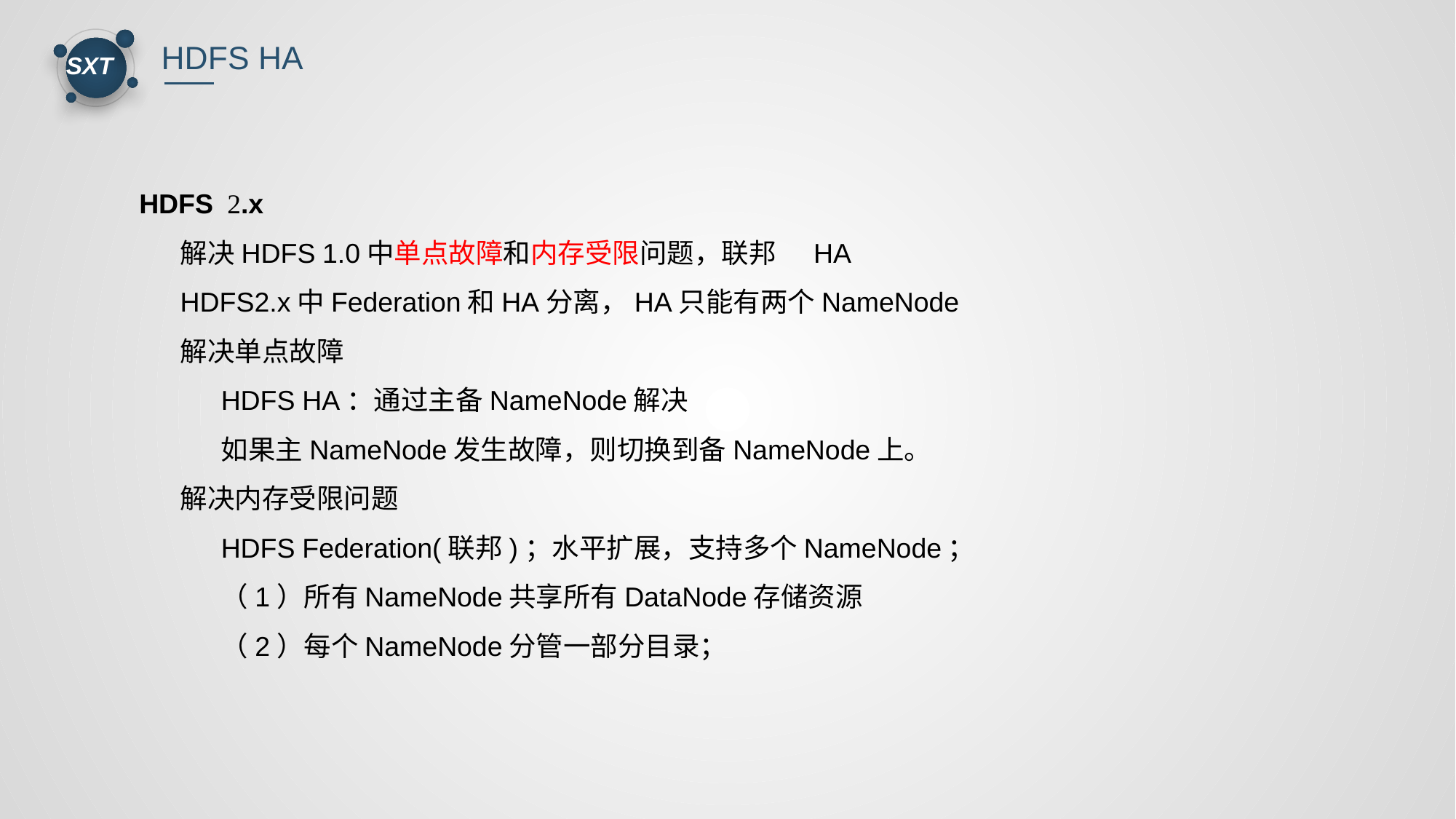

HDFS HA

HDFS  2.x
解决HDFS 1.0中单点故障和内存受限问题，联邦     HA
HDFS2.x中Federation和HA分离，HA只能有两个NameNode
解决单点故障
HDFS HA：通过主备NameNode解决
如果主NameNode发生故障，则切换到备NameNode上。
解决内存受限问题
HDFS Federation(联邦)；水平扩展，支持多个NameNode；
（1）所有NameNode共享所有DataNode存储资源
（2）每个NameNode分管一部分目录；